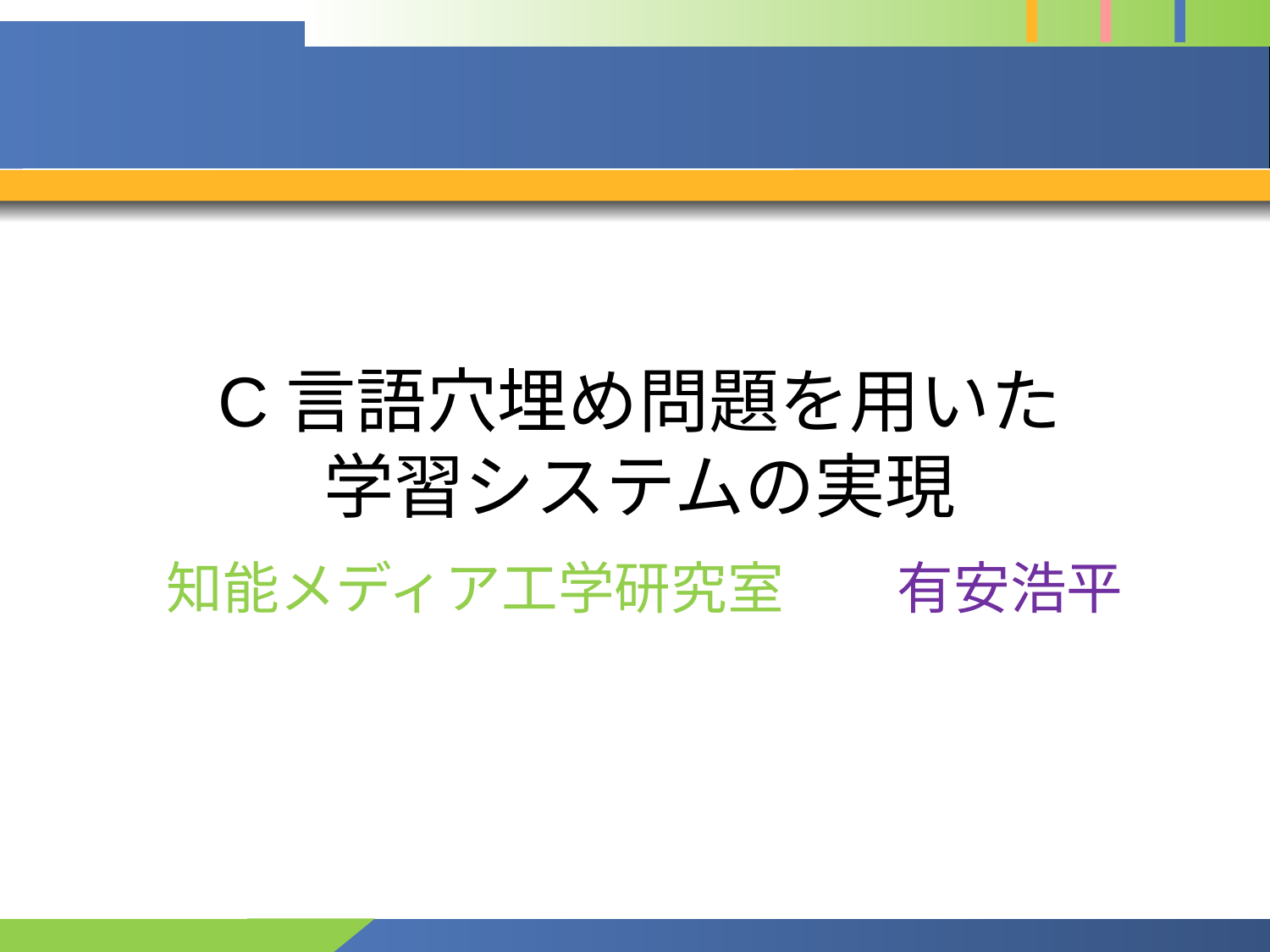

# C言語穴埋め問題を用いた 学習システムの実現
知能メディア工学研究室　　有安浩平